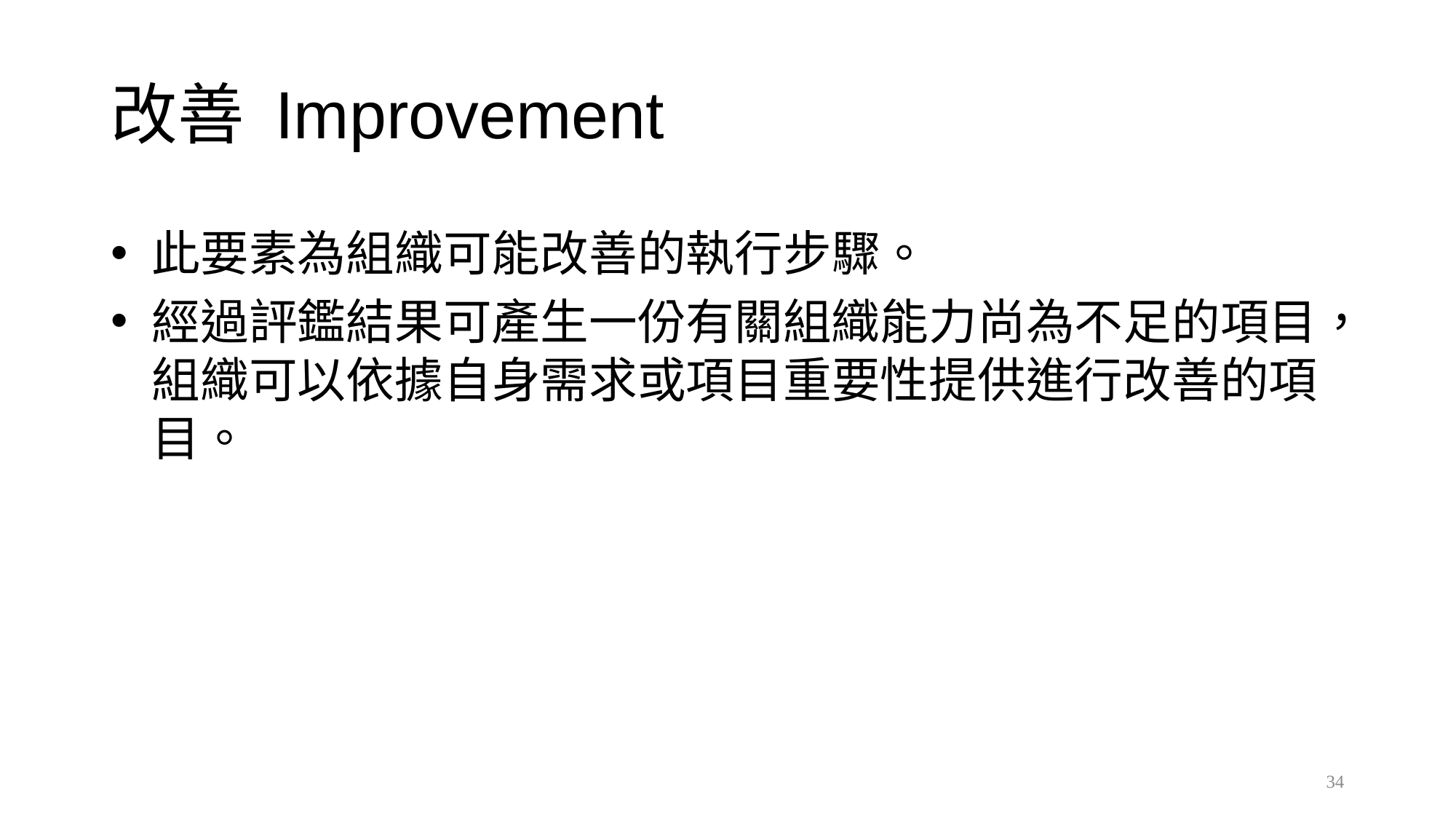

# 改善 Improvement
此要素為組織可能改善的執行步驟。
經過評鑑結果可產生一份有關組織能力尚為不足的項目，組織可以依據自身需求或項目重要性提供進行改善的項目。

34